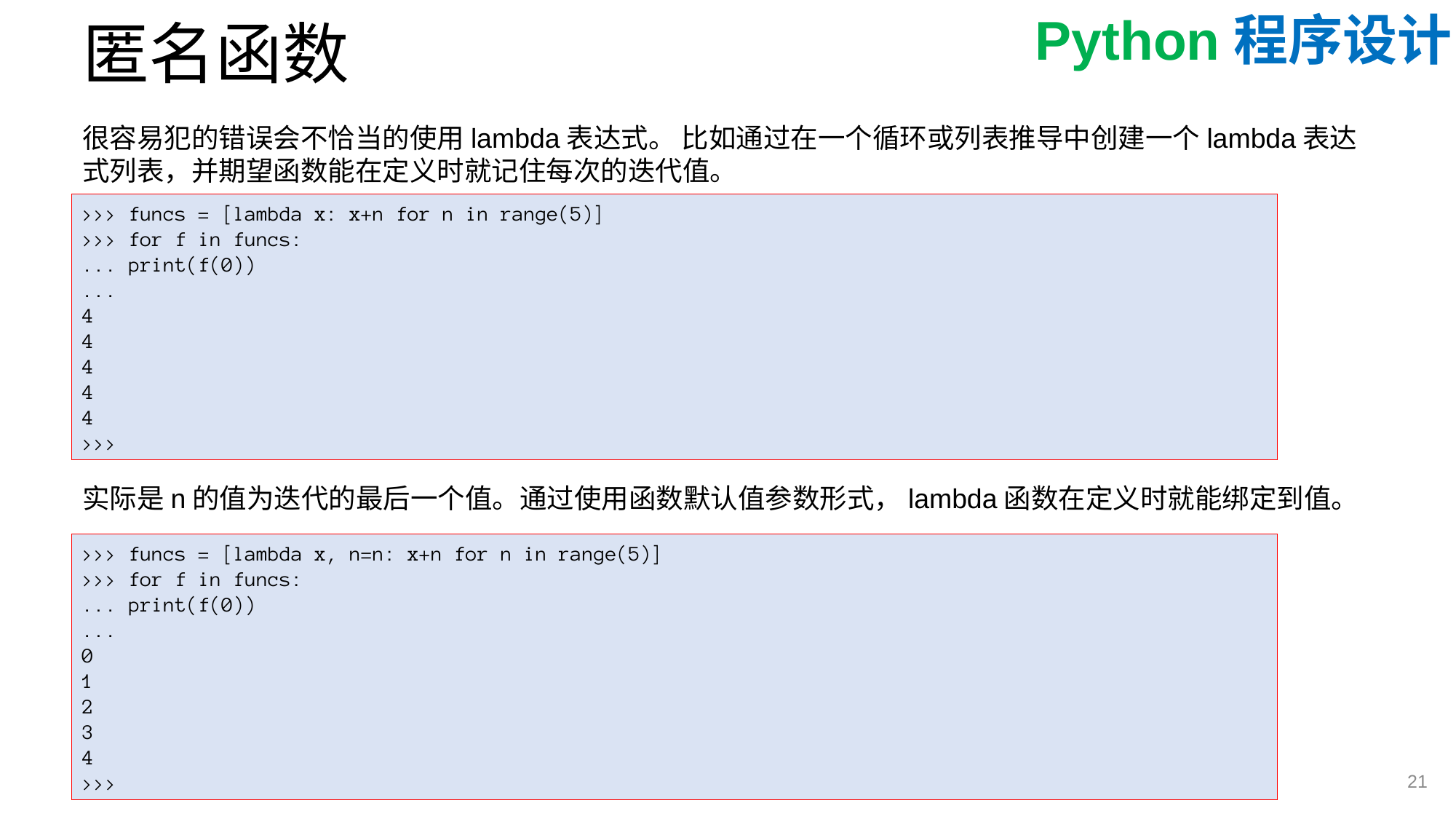

# 匿名函数
很容易犯的错误会不恰当的使用lambda表达式。 比如通过在一个循环或列表推导中创建一个lambda表达式列表，并期望函数能在定义时就记住每次的迭代值。
>>> funcs = [lambda x: x+n for n in range(5)]
>>> for f in funcs:
... print(f(0))
...
4
4
4
4
4
>>>
实际是n的值为迭代的最后一个值。通过使用函数默认值参数形式，lambda函数在定义时就能绑定到值。
>>> funcs = [lambda x, n=n: x+n for n in range(5)]
>>> for f in funcs:
... print(f(0))
...
0
1
2
3
4
>>>
21